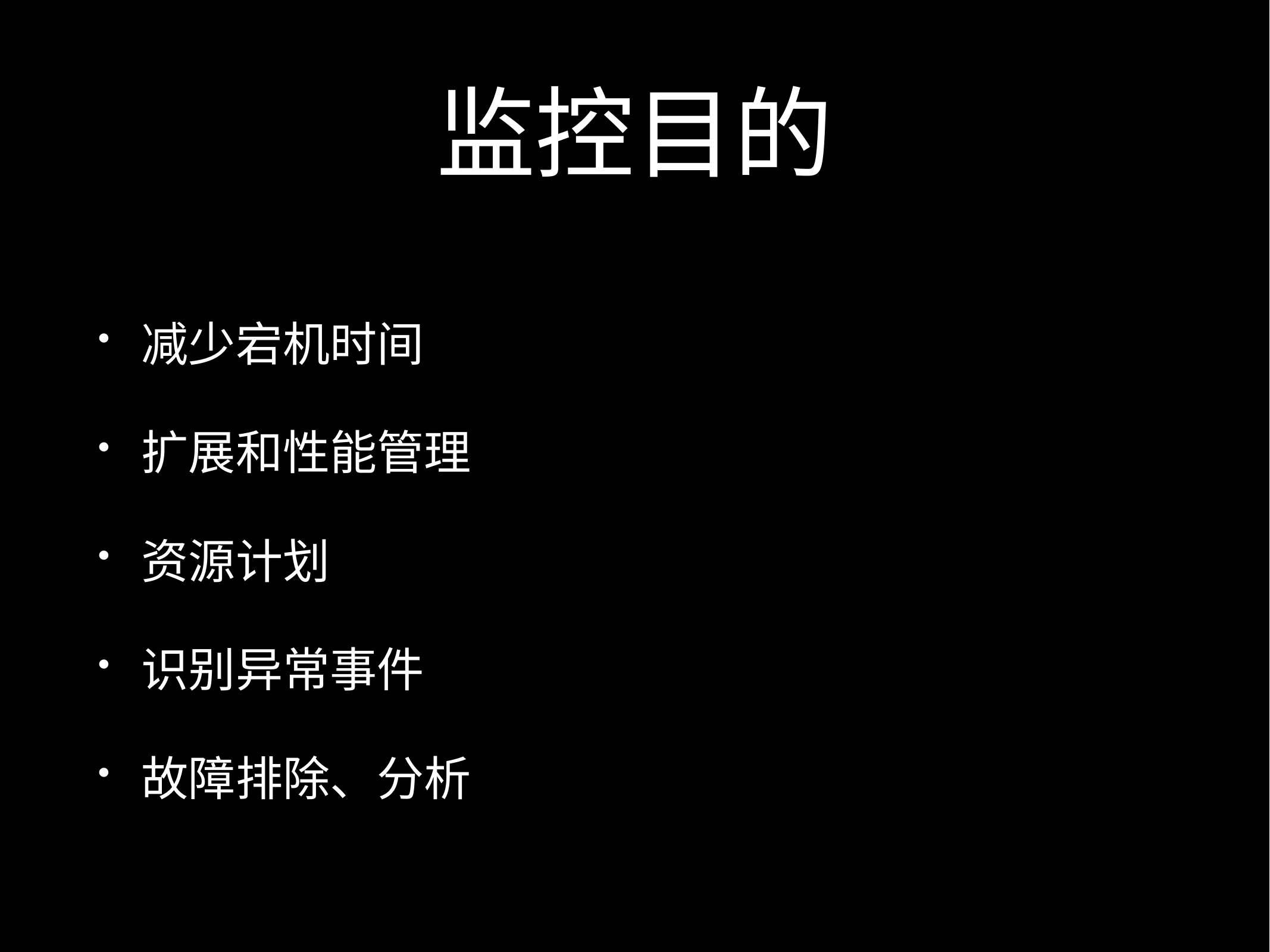

# 监控目的
减少宕机时间
扩展和性能管理
资源计划
识别异常事件
故障排除、分析